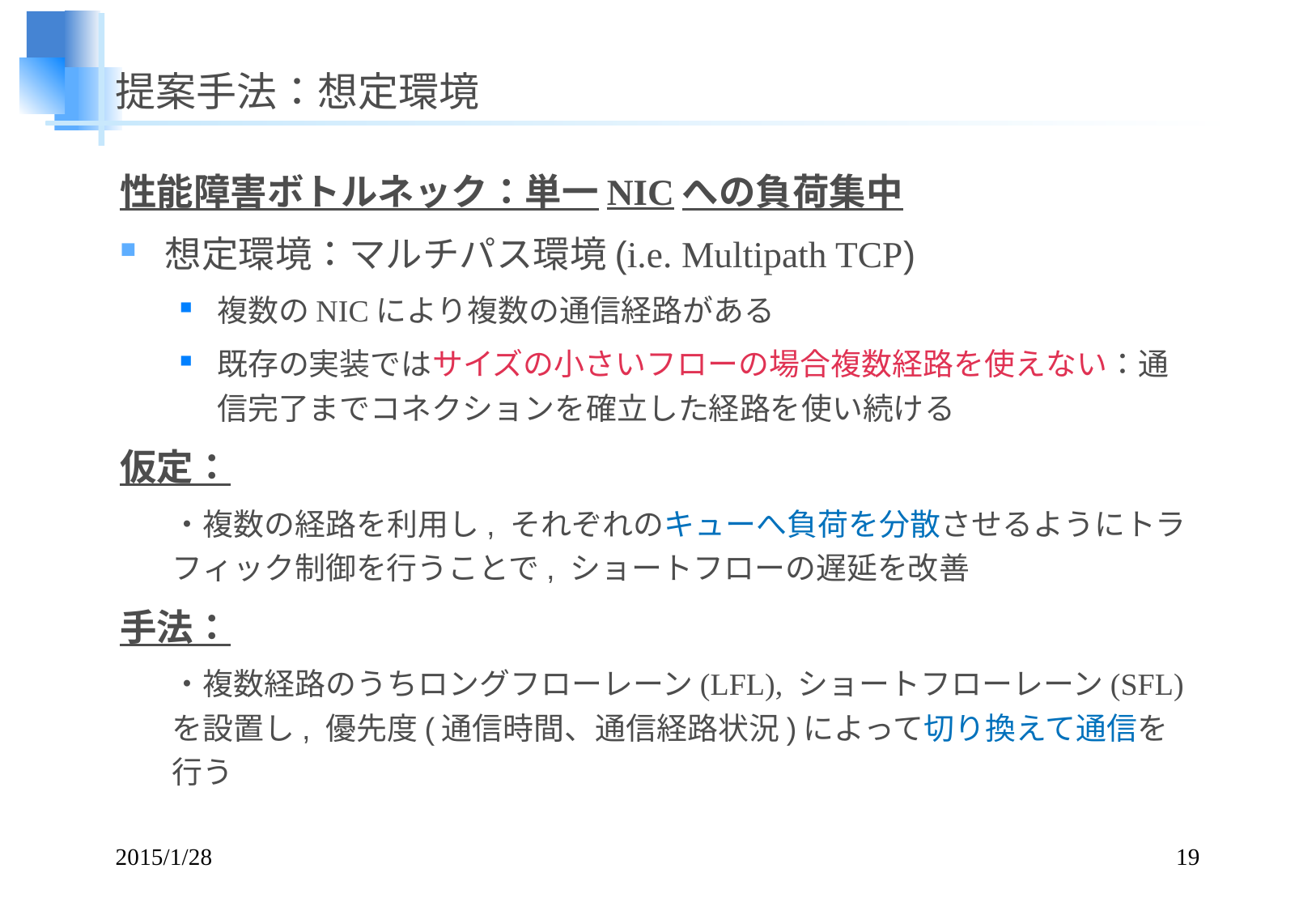

# 提案手法：想定環境
性能障害ボトルネック：単一NICへの負荷集中
想定環境：マルチパス環境(i.e. Multipath TCP)
複数のNICにより複数の通信経路がある
既存の実装ではサイズの小さいフローの場合複数経路を使えない：通信完了までコネクションを確立した経路を使い続ける
仮定：
・複数の経路を利用し, それぞれのキューへ負荷を分散させるようにトラフィック制御を行うことで, ショートフローの遅延を改善
手法：
・複数経路のうちロングフローレーン(LFL), ショートフローレーン(SFL) を設置し, 優先度(通信時間、通信経路状況)によって切り換えて通信を行う
2015/1/28
19